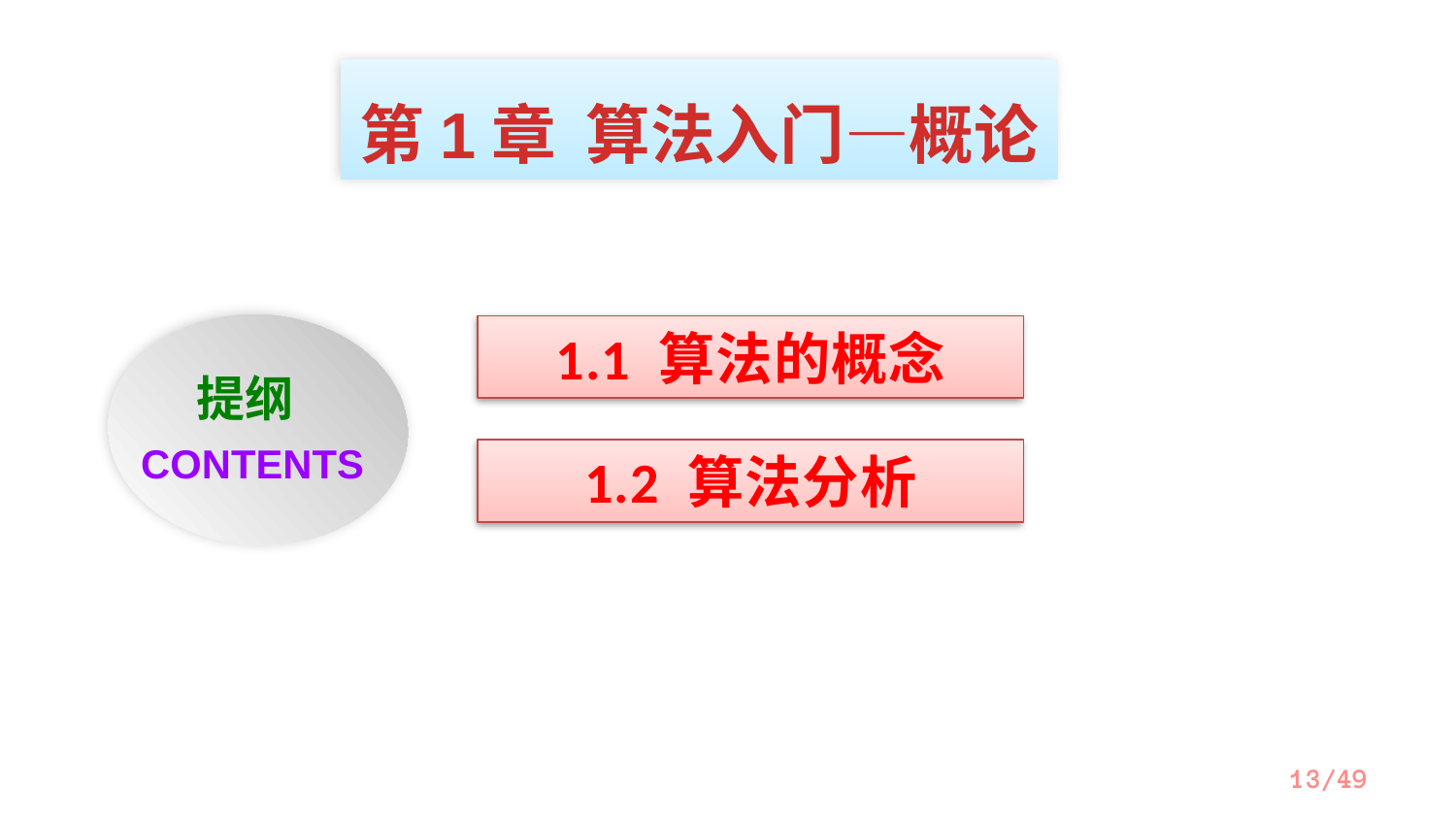

第1章  算法入门—概论

1.1 算法的概念
提纲
CONTENTS
1.2 算法分析
13/49